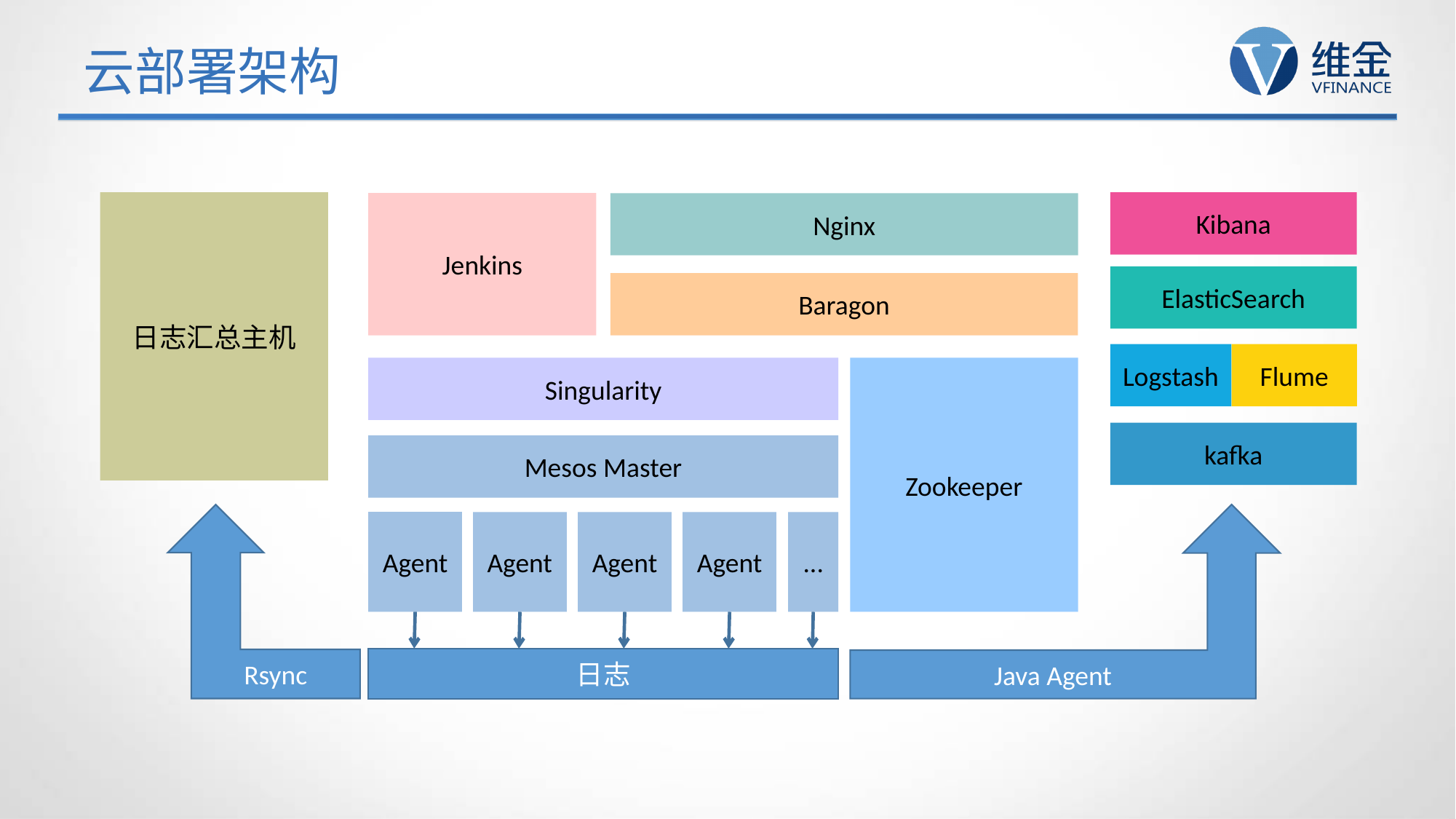

# 云部署架构
日志汇总主机
Kibana
ElasticSearch
Logstash
Flume
kafka
Jenkins
Nginx
Baragon
Singularity
Zookeeper
Mesos Master
Rsync
Java Agent
Agent
Agent
Agent
Agent
...
日志